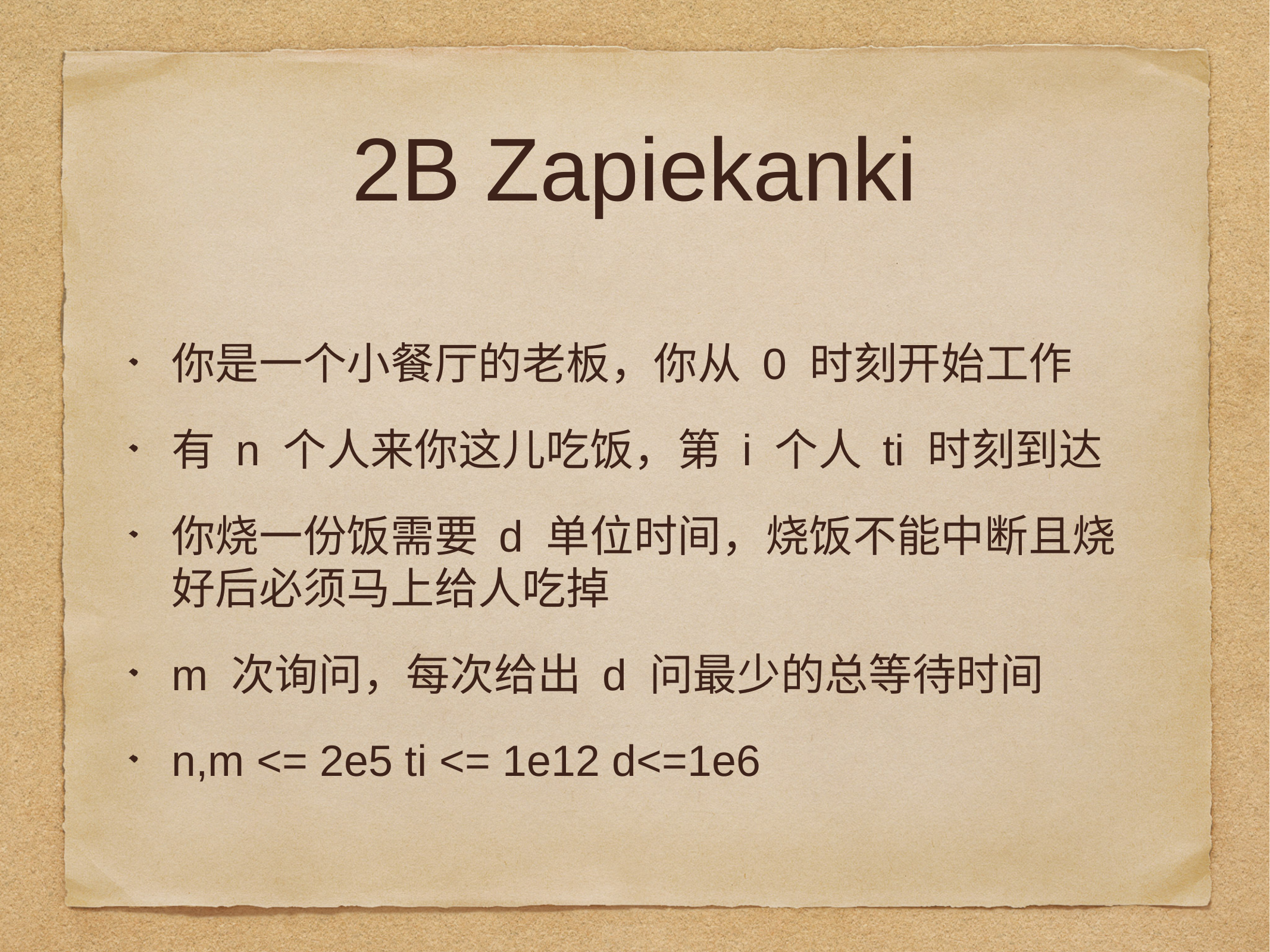

# 2B Zapiekanki
你是一个小餐厅的老板，你从 0 时刻开始工作
有 n 个人来你这儿吃饭，第 i 个人 ti 时刻到达
你烧一份饭需要 d 单位时间，烧饭不能中断且烧好后必须马上给人吃掉
m 次询问，每次给出 d 问最少的总等待时间
n,m <= 2e5 ti <= 1e12 d<=1e6